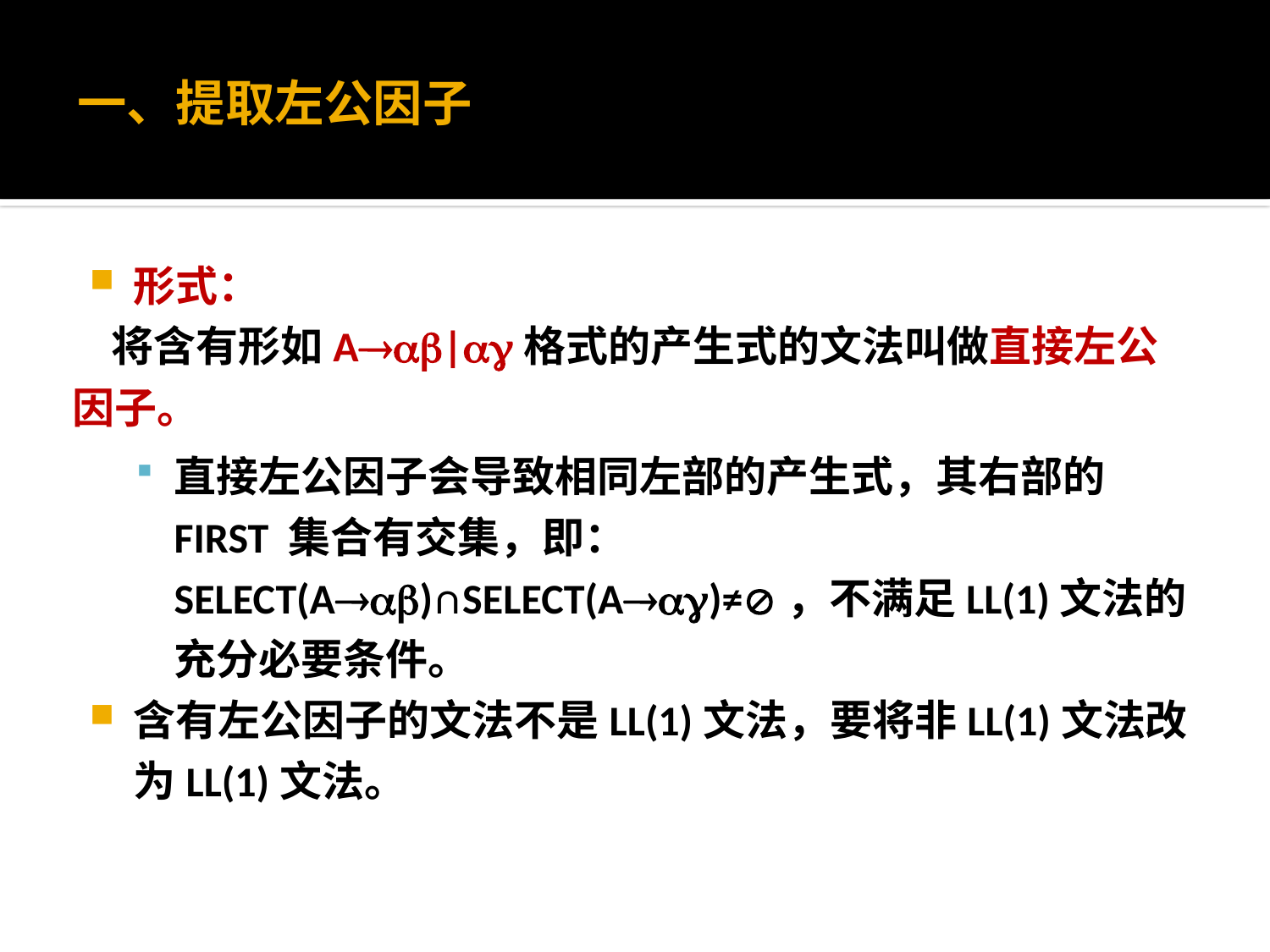

一、提取左公因子
形式：
   将含有形如A→αβ|αγ格式的产生式的文法叫做直接左公因子。
直接左公因子会导致相同左部的产生式，其右部的FIRST 集合有交集，即：SELECT(A→αβ)∩SELECT(A→αγ)≠∅，不满足LL(1)文法的充分必要条件。
含有左公因子的文法不是LL(1)文法，要将非LL(1)文法改为LL(1)文法。
3